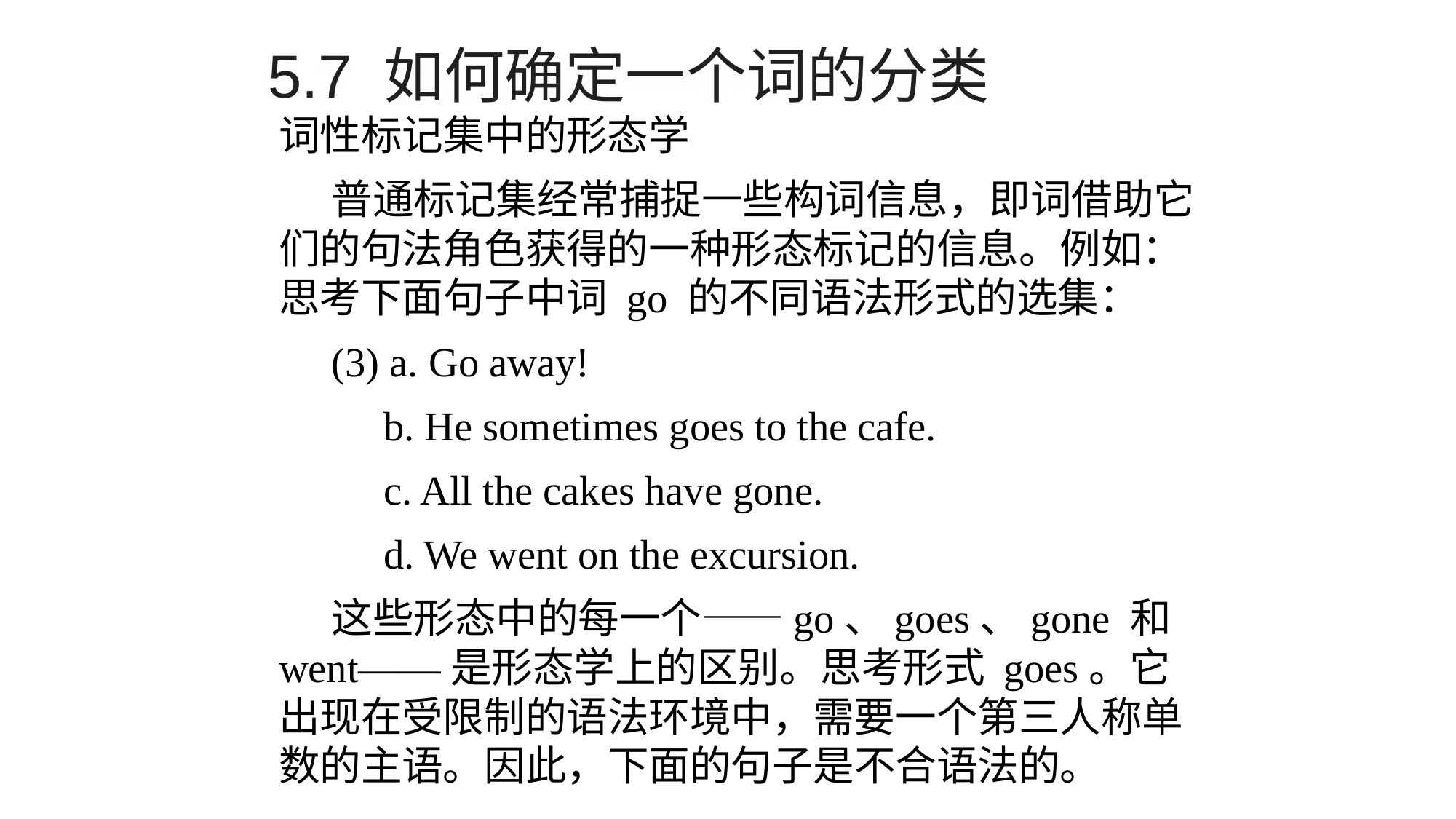

# 5.7 如何确定一个词的分类
词性标记集中的形态学
普通标记集经常捕捉一些构词信息，即词借助它们的句法角色获得的一种形态标记的信息。例如：思考下面句子中词 go 的不同语法形式的选集：
(3) a. Go away!
     b. He sometimes goes to the cafe.
     c. All the cakes have gone.
     d. We went on the excursion.
这些形态中的每一个——go、goes、gone 和 went——是形态学上的区别。思考形式 goes。它出现在受限制的语法环境中，需要一个第三人称单数的主语。因此，下面的句子是不合语法的。